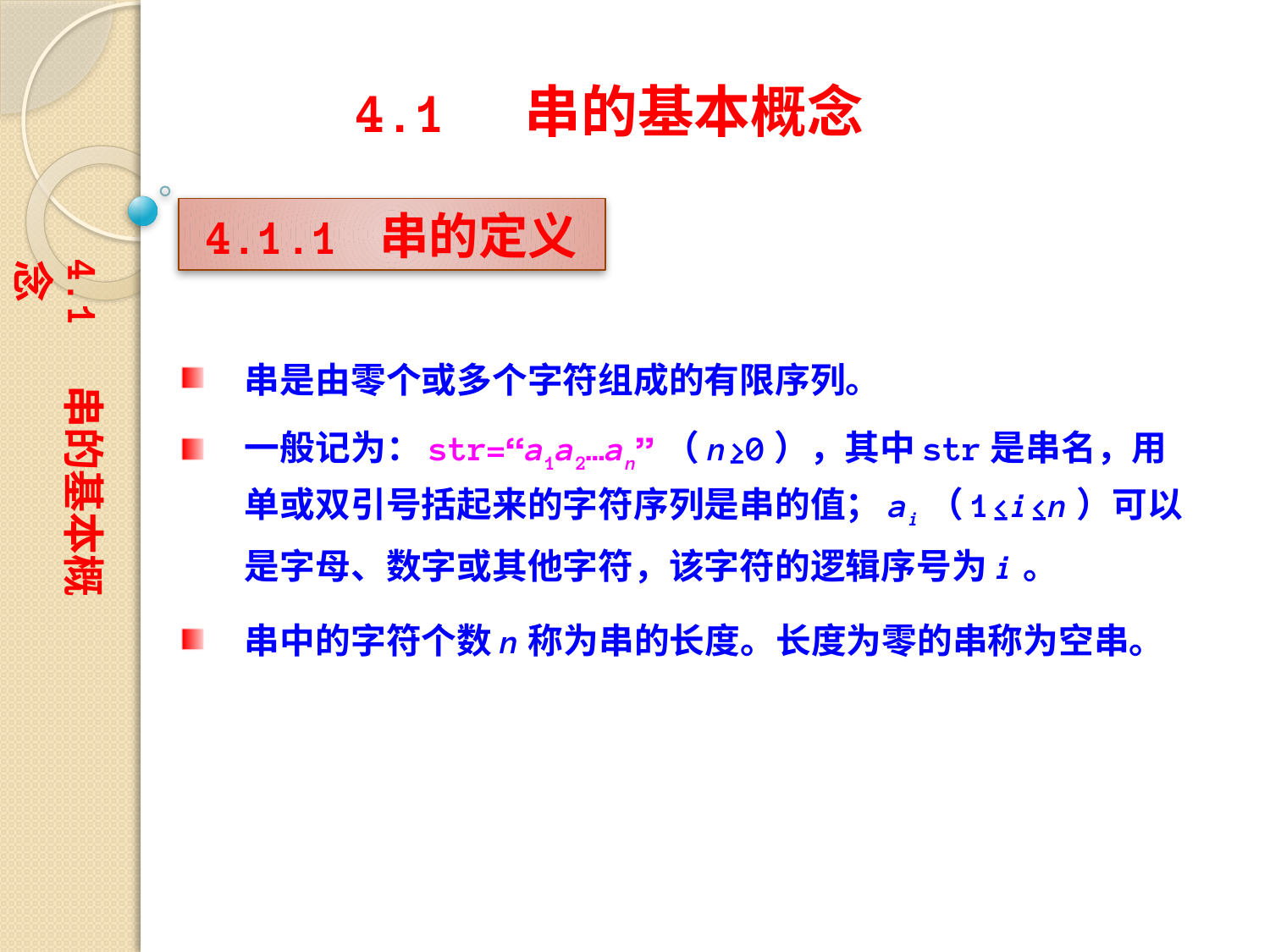

4.1  串的基本概念
4.1.1 串的定义
4.1  串的基本概念
串是由零个或多个字符组成的有限序列。
一般记为：str=“a1a2…an”（n≥0），其中str是串名，用单或双引号括起来的字符序列是串的值；ai（1≤i≤n）可以是字母、数字或其他字符，该字符的逻辑序号为i。
串中的字符个数n称为串的长度。长度为零的串称为空串。